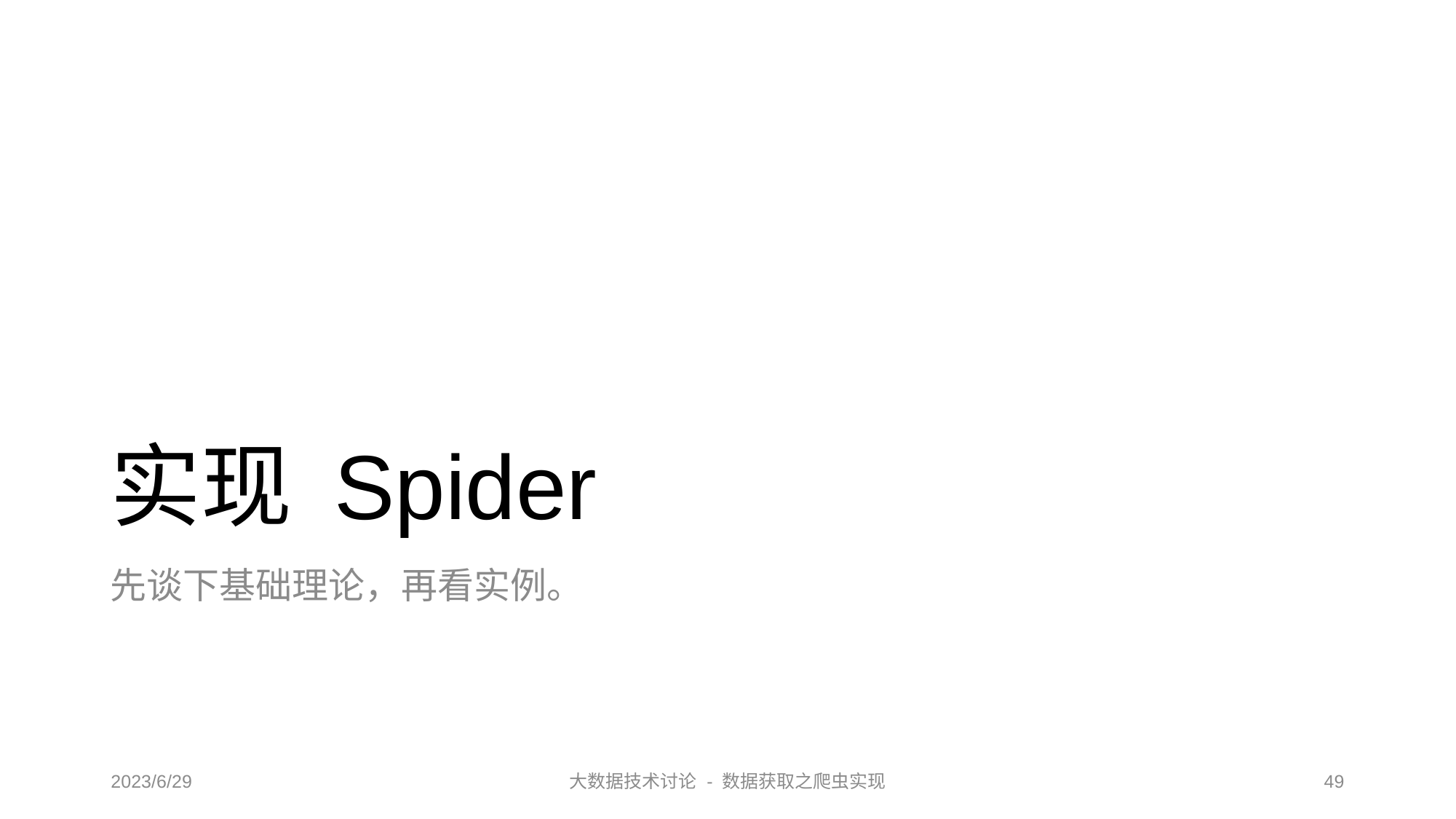

# 实现 Spider
先谈下基础理论，再看实例。
2023/6/29
大数据技术讨论 - 数据获取之爬虫实现
49